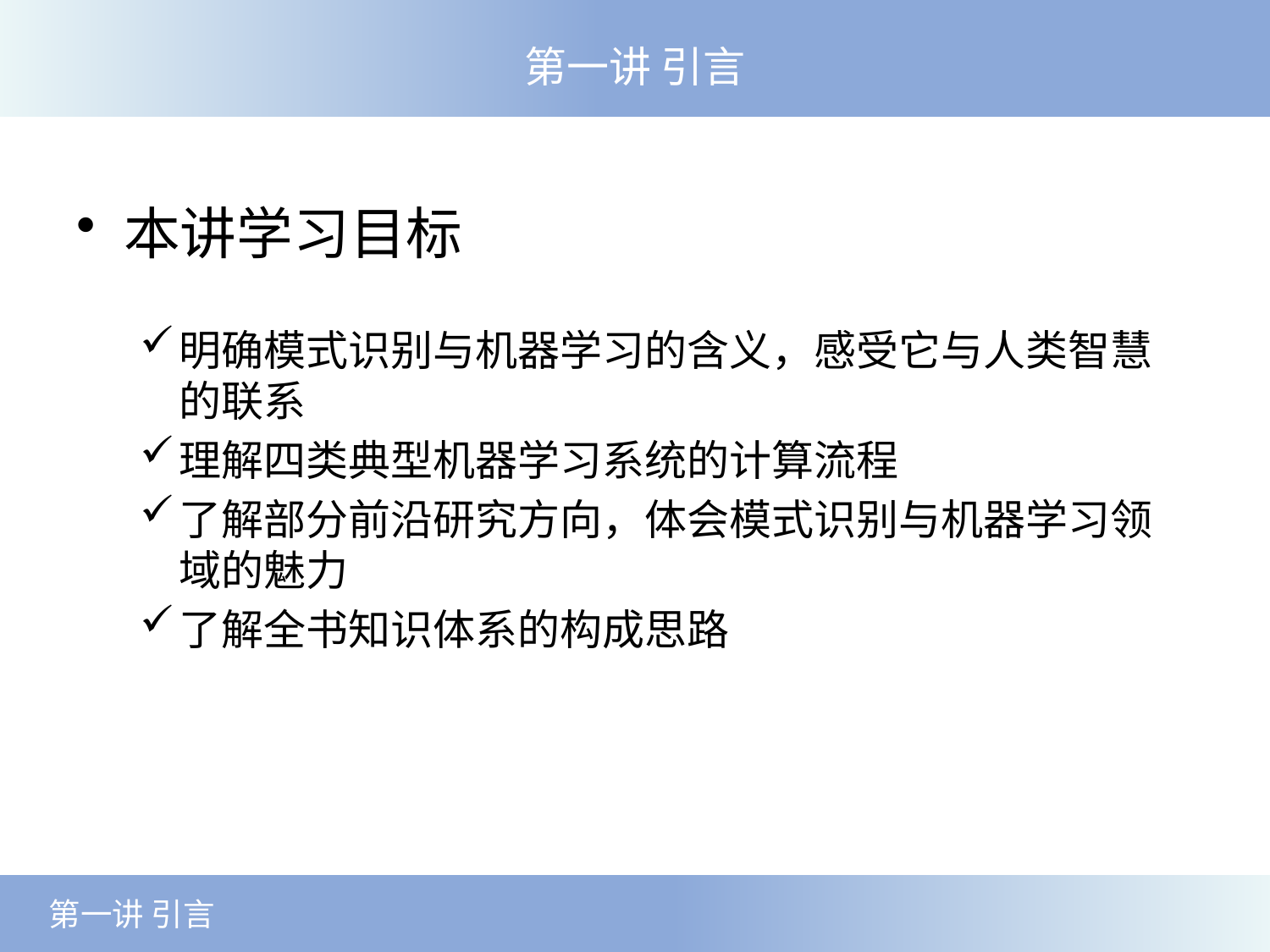

第一讲 引言
本讲学习目标

明确模式识别与机器学习的含义，感受它与人类智慧的联系
理解四类典型机器学习系统的计算流程
了解部分前沿研究方向，体会模式识别与机器学习领域的魅力
了解全书知识体系的构成思路
    第一讲 引言